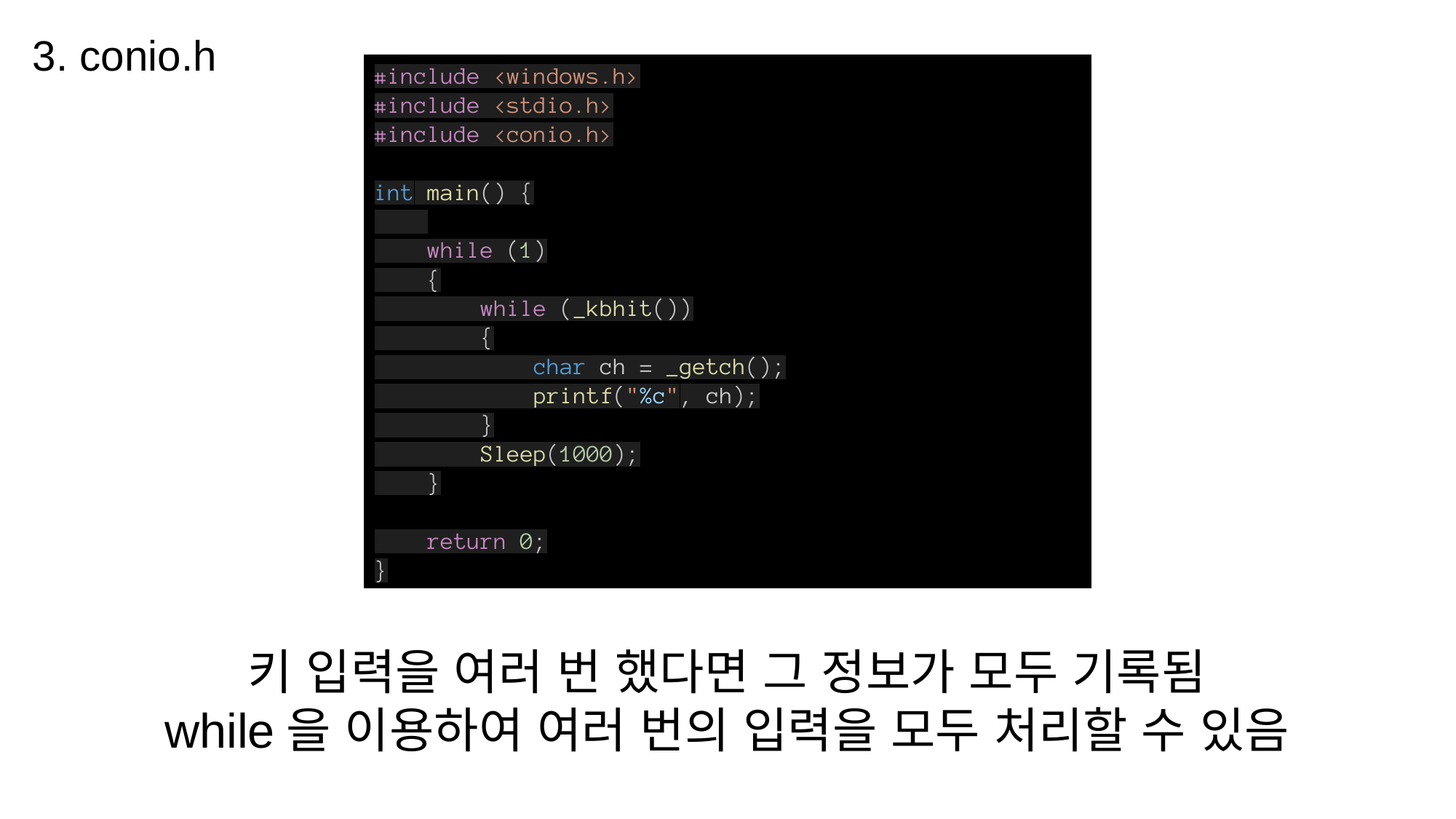

3. conio.h
#include <windows.h>
#include <stdio.h>
#include <conio.h>
int main() {

    while (1)
    {
        while (_kbhit())
        {
            char ch = _getch();
            printf("%c", ch);
        }
        Sleep(1000);
    }
    return 0;
}
키 입력을 여러 번 했다면 그 정보가 모두 기록됨
while을 이용하여 여러 번의 입력을 모두 처리할 수 있음